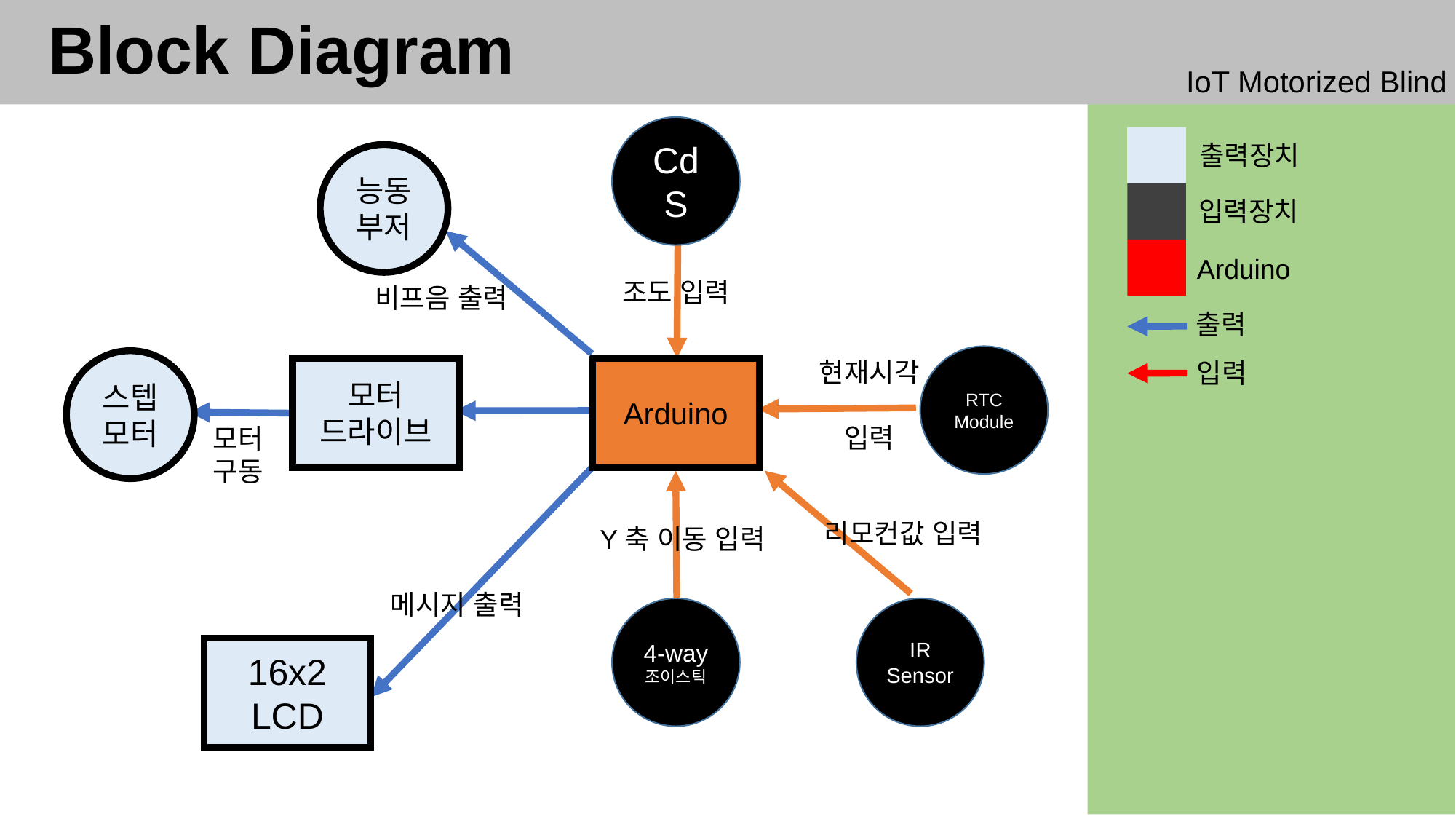

# Block Diagram
IoT Motorized Blind

CdS

출력장치
능동
부저

입력장치

Arduino
조도 입력
비프음 출력
출력
RTC
Module
현재시각

입력
스텝모터
입력
모터
드라이브
Arduino
모터
구동
리모컨값 입력
Y축 이동 입력
메시지 출력
4-way
조이스틱
IR Sensor
16x2
LCD